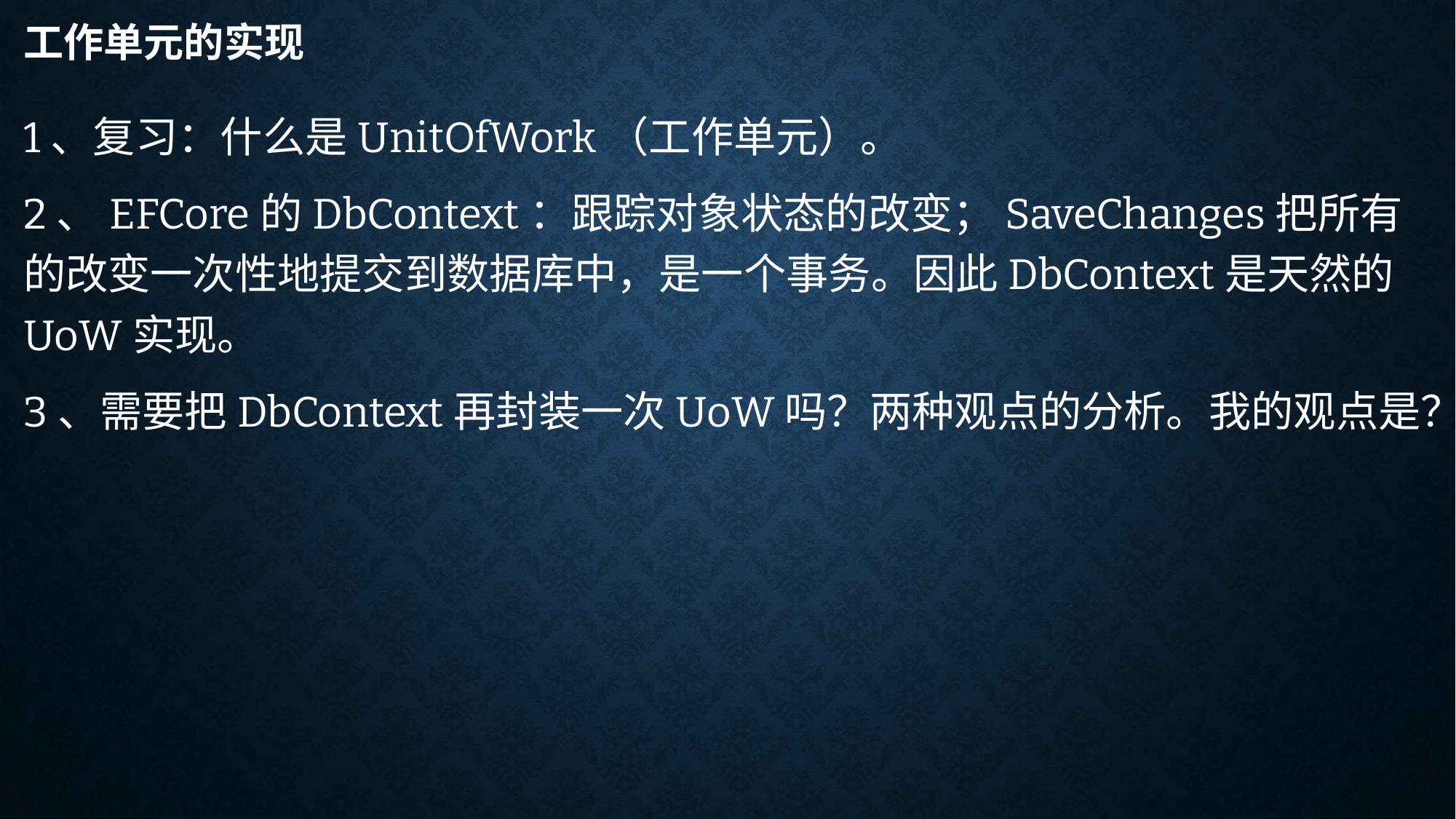

# 工作单元的实现
1、复习：什么是UnitOfWork（工作单元）。
2、EFCore的DbContext：跟踪对象状态的改变；SaveChanges把所有的改变一次性地提交到数据库中，是一个事务。因此DbContext是天然的UoW实现。
3、需要把DbContext再封装一次UoW吗？两种观点的分析。我的观点是？